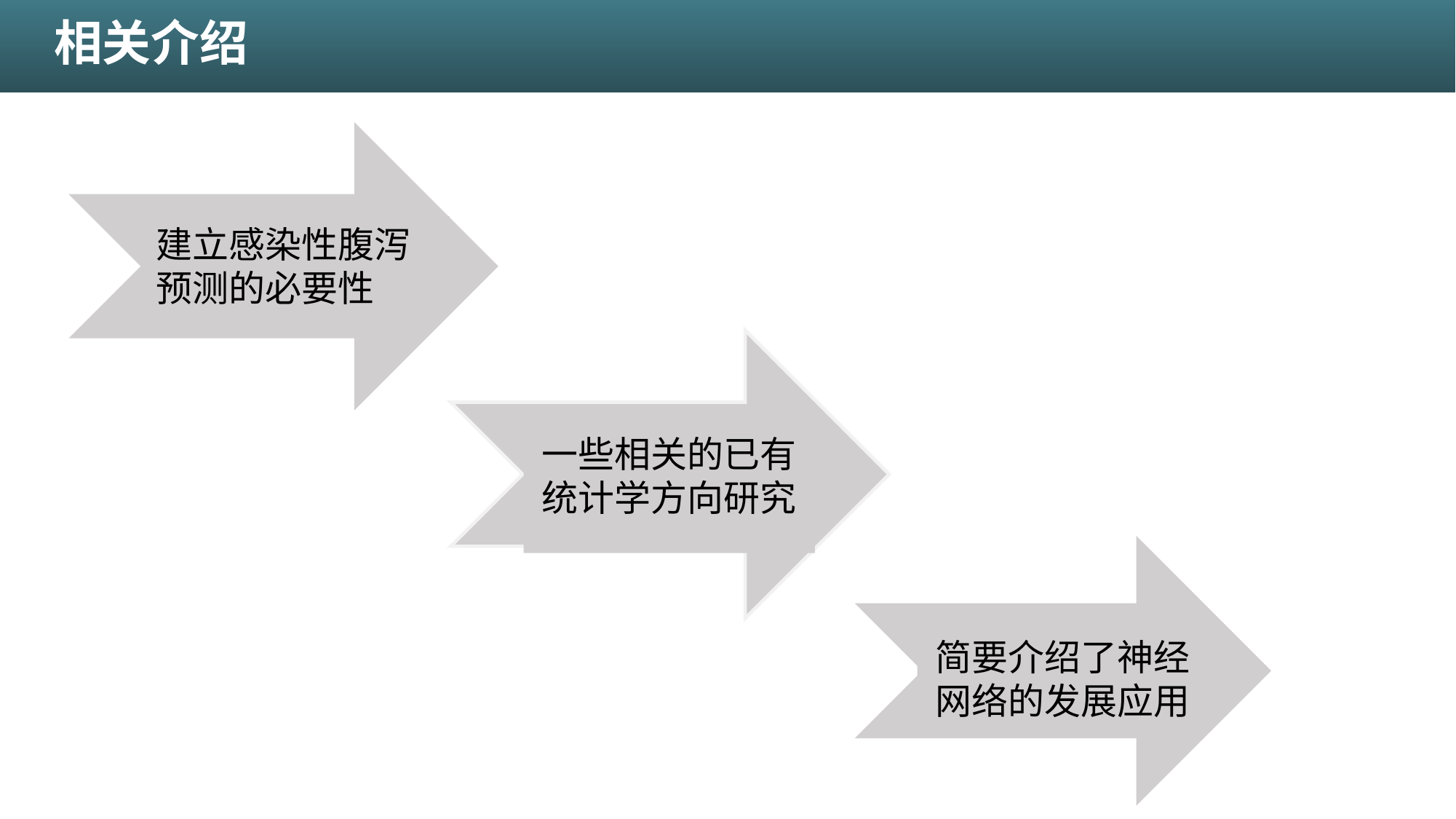

相关介绍

建立感染性腹泻预测的必要性

一些相关的已有统计学方向研究

简要介绍了神经网络的发展应用
在这里输入对上面图片的分析，尽可能详细的阐述清楚。
在这里输入对上面图片的分析，尽可能详细的阐述清楚。